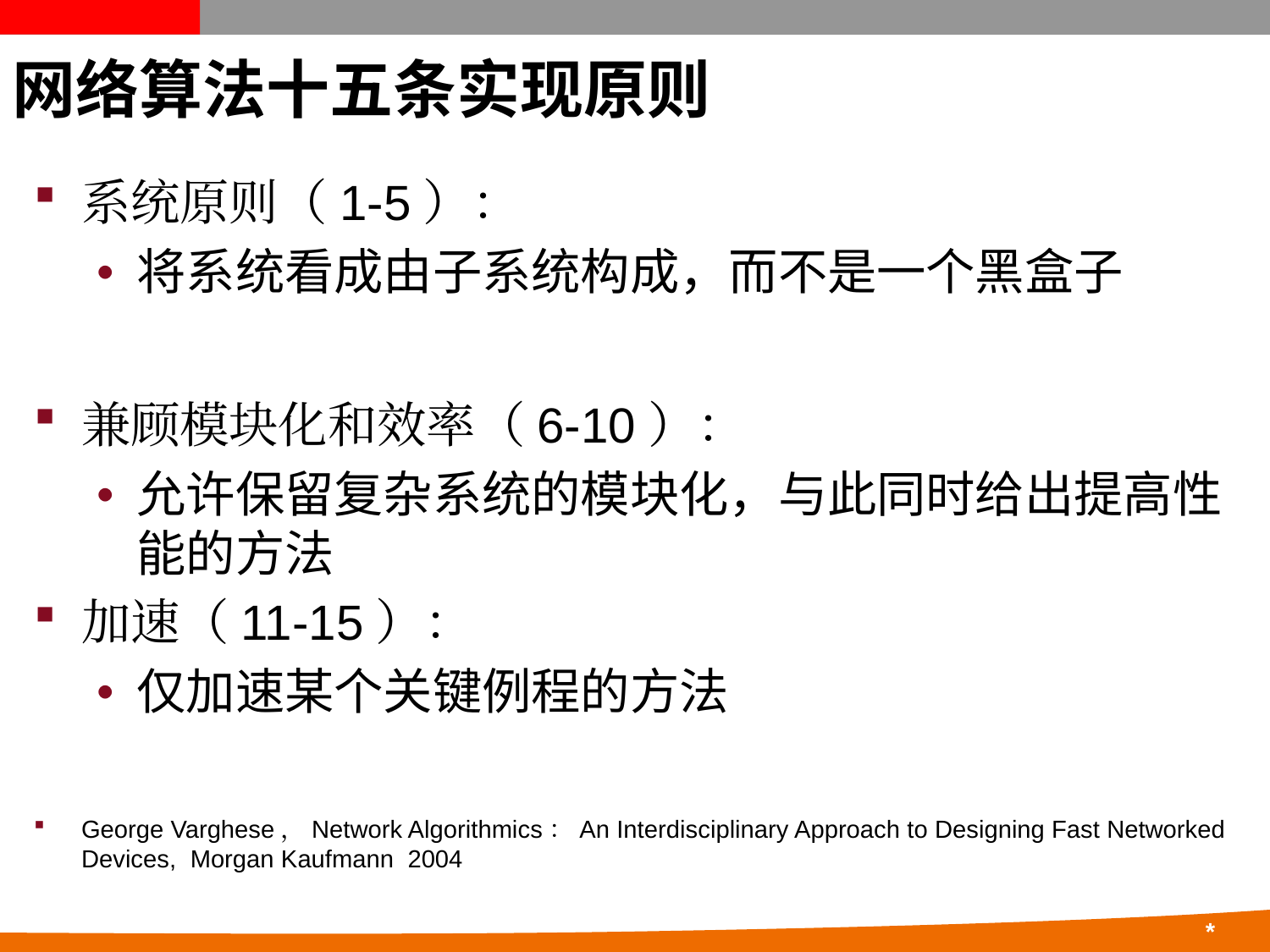

# 网络算法十五条实现原则
系统原则（1-5）：
将系统看成由子系统构成，而不是一个黑盒子

兼顾模块化和效率（6-10）：
允许保留复杂系统的模块化，与此同时给出提高性能的方法
加速（11-15）：
仅加速某个关键例程的方法

George Varghese，Network Algorithmics：An Interdisciplinary Approach to Designing Fast Networked Devices,  Morgan Kaufmann  2004